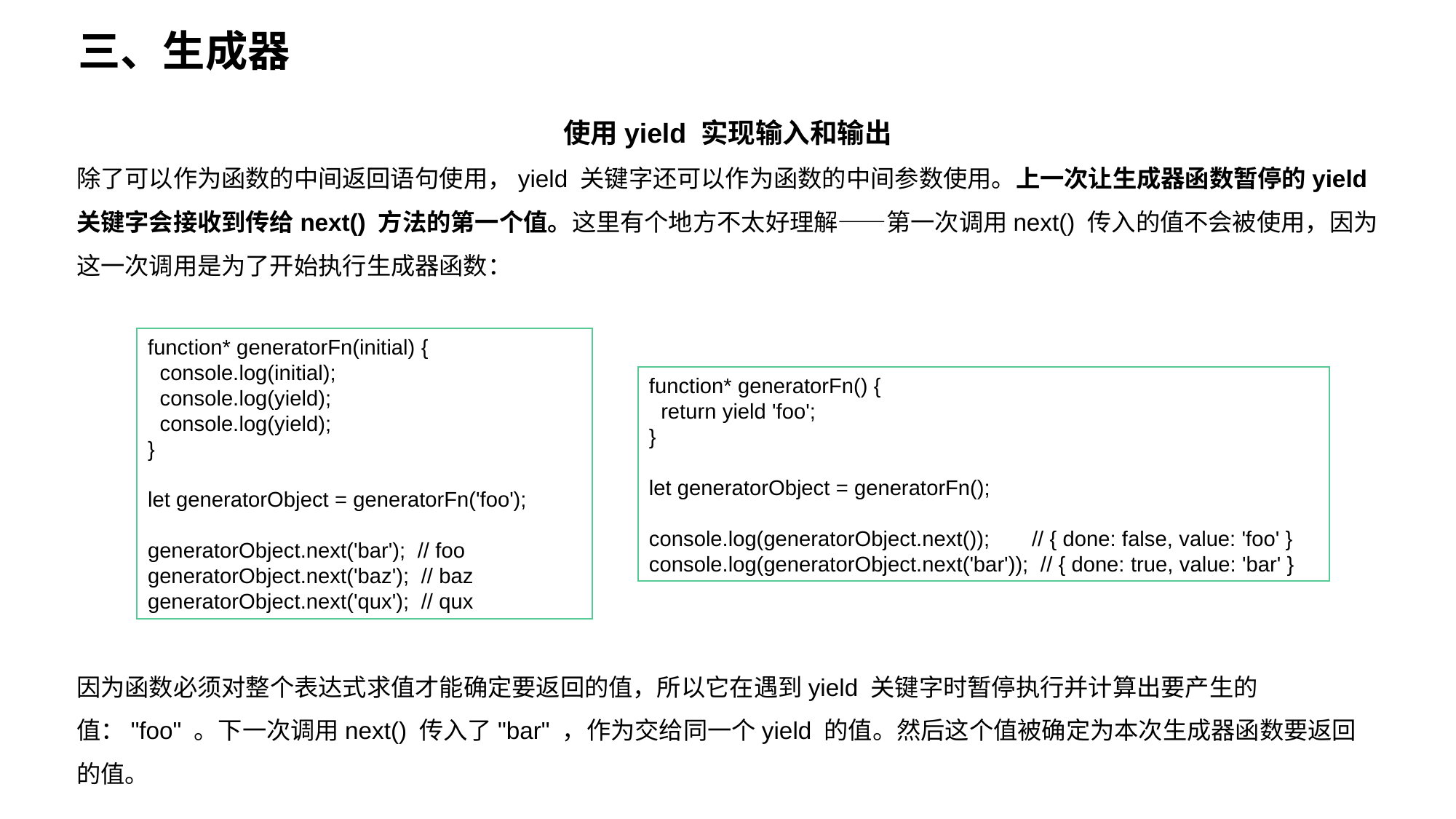

三、生成器
使用yield 实现输入和输出
除了可以作为函数的中间返回语句使用，yield 关键字还可以作为函数的中间参数使用。上一次让生成器函数暂停的yield 关键字会接收到传给next() 方法的第一个值。这里有个地方不太好理解——第一次调用next() 传入的值不会被使用，因为这一次调用是为了开始执行生成器函数：
function* generatorFn(initial) {
  console.log(initial);
  console.log(yield);
  console.log(yield);
}

let generatorObject = generatorFn('foo');

generatorObject.next('bar');  // foo
generatorObject.next('baz');  // baz
generatorObject.next('qux');  // qux
function* generatorFn() {
  return yield 'foo';
}

let generatorObject = generatorFn();

console.log(generatorObject.next());       // { done: false, value: 'foo' }
console.log(generatorObject.next('bar'));  // { done: true, value: 'bar' }
因为函数必须对整个表达式求值才能确定要返回的值，所以它在遇到yield 关键字时暂停执行并计算出要产生的值："foo" 。下一次调用next() 传入了"bar" ，作为交给同一个yield 的值。然后这个值被确定为本次生成器函数要返回的值。